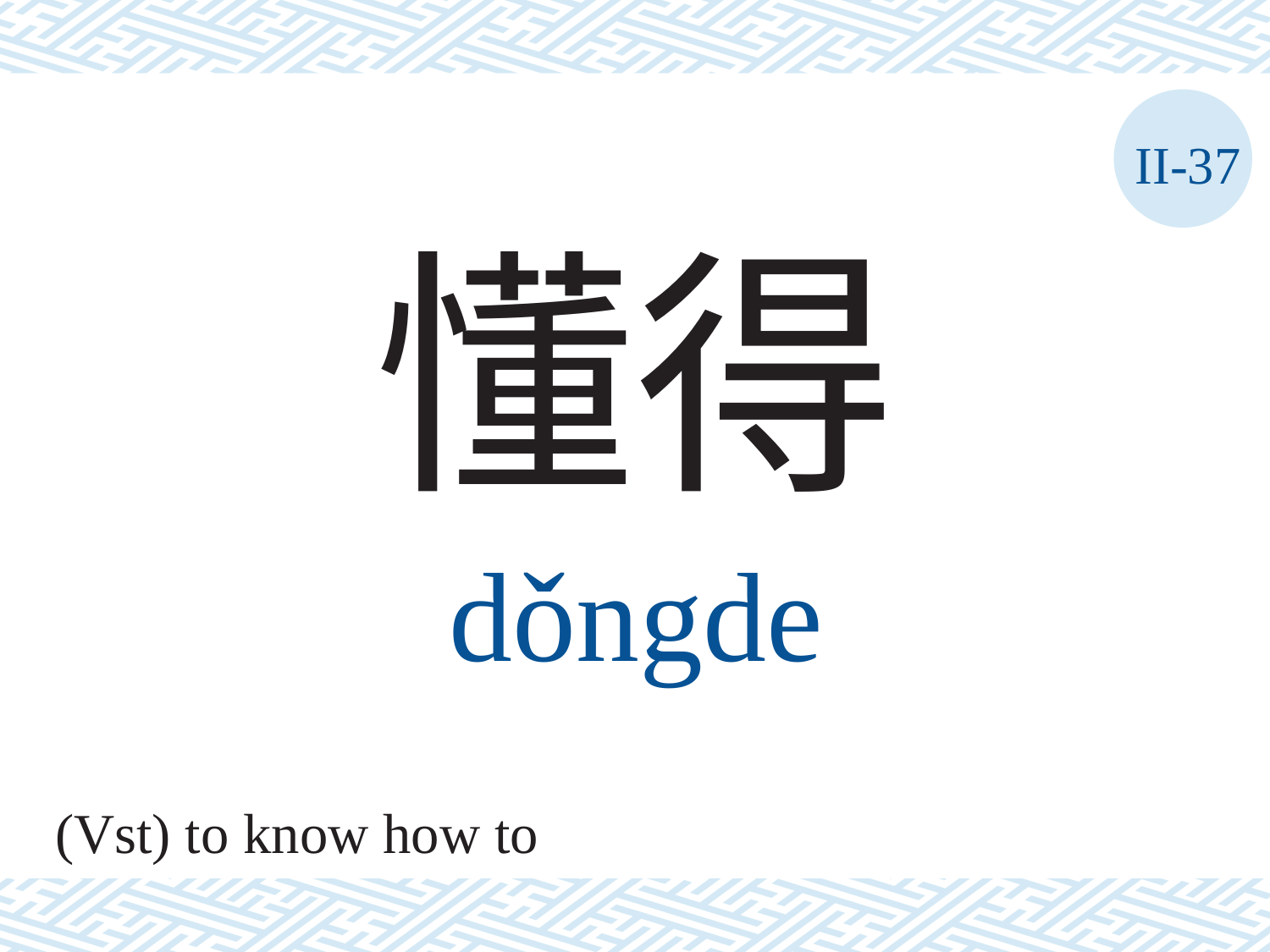

II-37
懂得
dǒngde
(Vst) to know how to